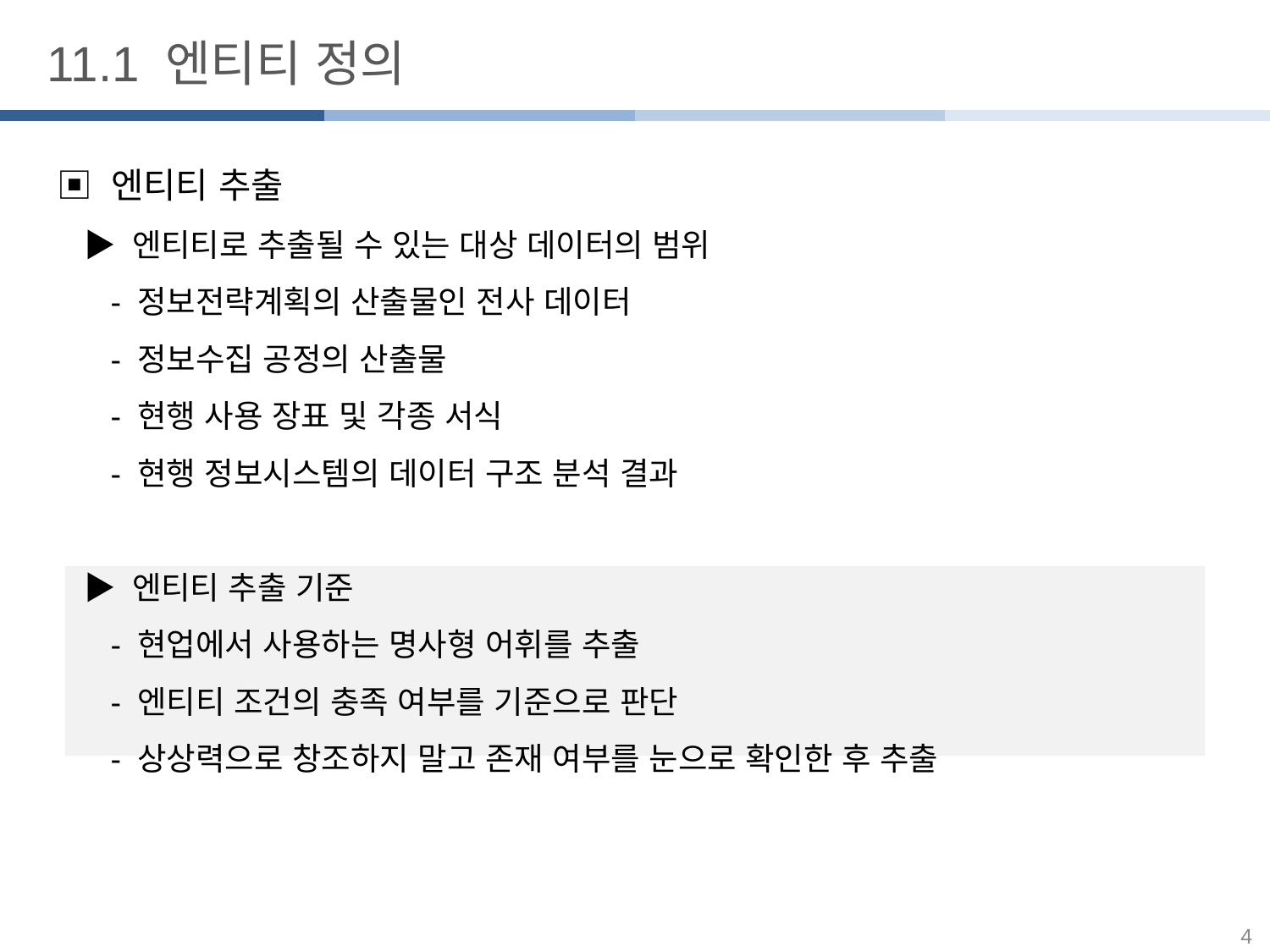

11.1 엔티티 정의
▣ 엔티티 추출
   ▶ 엔티티로 추출될 수 있는 대상 데이터의 범위
      - 정보전략계획의 산출물인 전사 데이터
      - 정보수집 공정의 산출물
      - 현행 사용 장표 및 각종 서식
      - 현행 정보시스템의 데이터 구조 분석 결과

   ▶ 엔티티 추출 기준
      - 현업에서 사용하는 명사형 어휘를 추출
      - 엔티티 조건의 충족 여부를 기준으로 판단
      - 상상력으로 창조하지 말고 존재 여부를 눈으로 확인한 후 추출

4